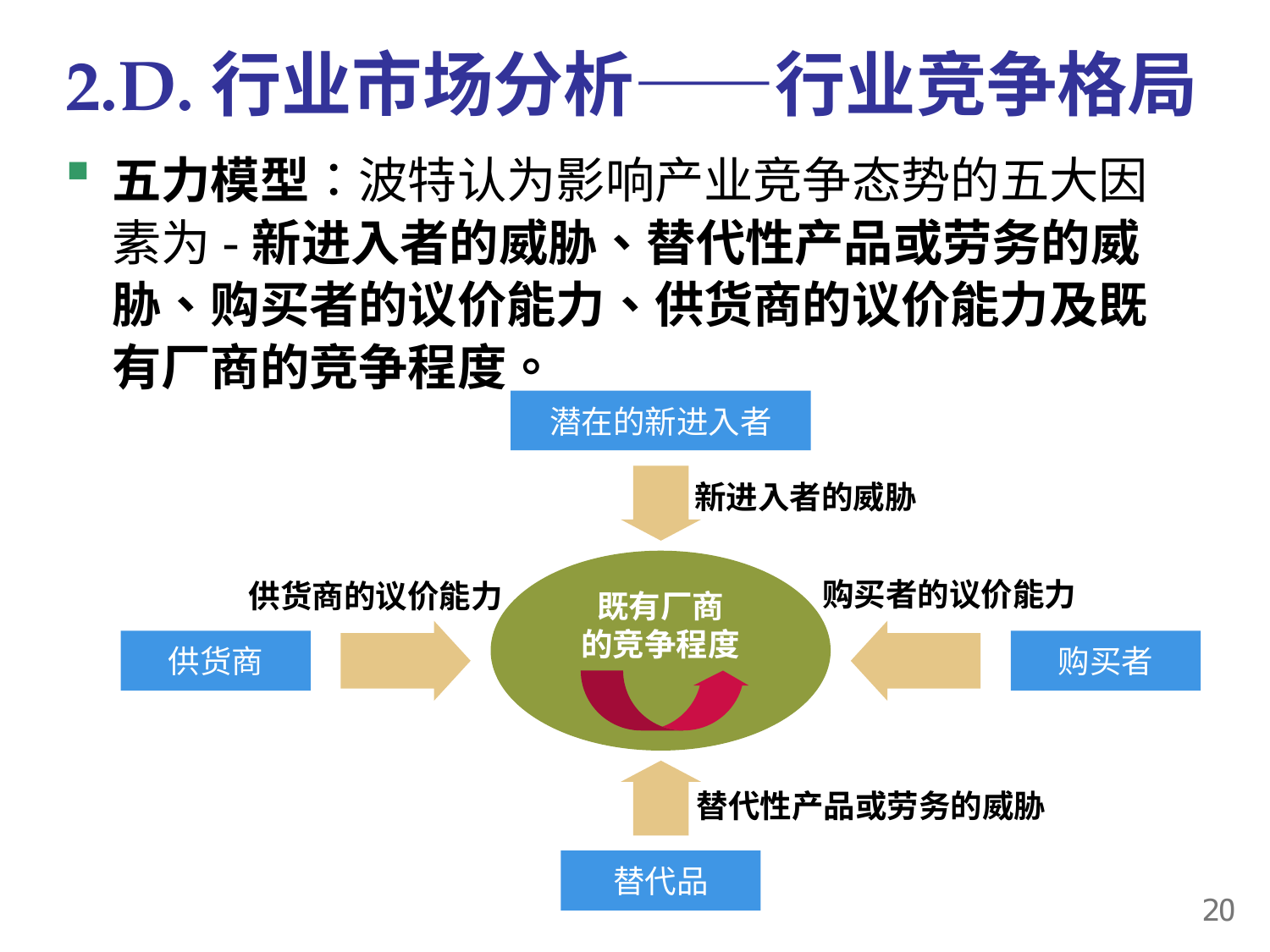

# 2.D.行业市场分析——行业竞争格局
五力模型：波特认为影响产业竞争态势的五大因素为-新进入者的威胁、替代性产品或劳务的威胁、购买者的议价能力、供货商的议价能力及既有厂商的竞争程度。
潜在的新进入者

新进入者的威胁
既有厂商
的竞争程度
购买者的议价能力
供货商的议价能力

供货商
购买者

替代性产品或劳务的威胁
替代品
20